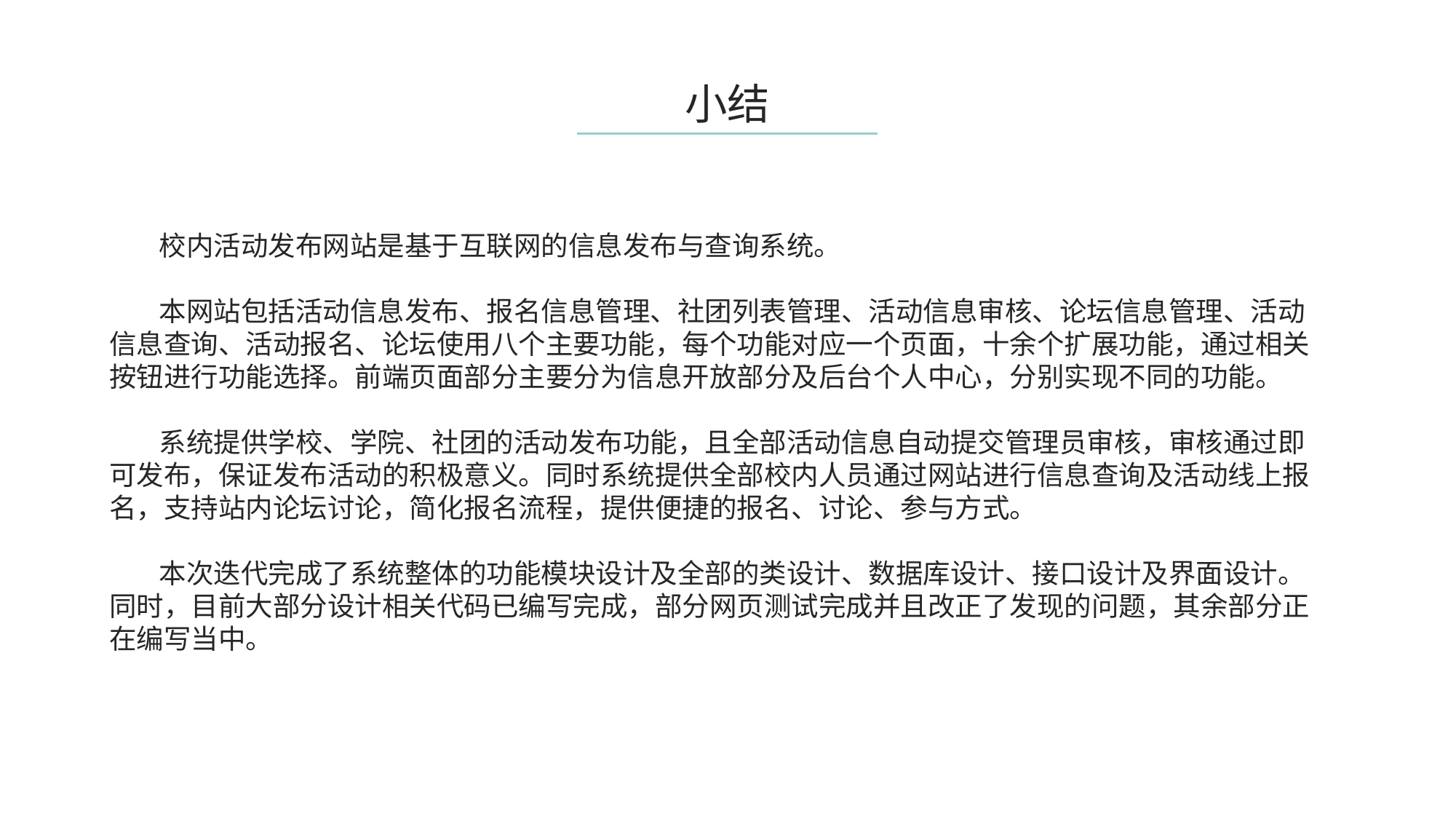

26
小结
       校内活动发布网站是基于互联网的信息发布与查询系统。

       本网站包括活动信息发布、报名信息管理、社团列表管理、活动信息审核、论坛信息管理、活动信息查询、活动报名、论坛使用八个主要功能，每个功能对应一个页面，十余个扩展功能，通过相关按钮进行功能选择。前端页面部分主要分为信息开放部分及后台个人中心，分别实现不同的功能。

       系统提供学校、学院、社团的活动发布功能，且全部活动信息自动提交管理员审核，审核通过即可发布，保证发布活动的积极意义。同时系统提供全部校内人员通过网站进行信息查询及活动线上报名，支持站内论坛讨论，简化报名流程，提供便捷的报名、讨论、参与方式。

       本次迭代完成了系统整体的功能模块设计及全部的类设计、数据库设计、接口设计及界面设计。同时，目前大部分设计相关代码已编写完成，部分网页测试完成并且改正了发现的问题，其余部分正在编写当中。